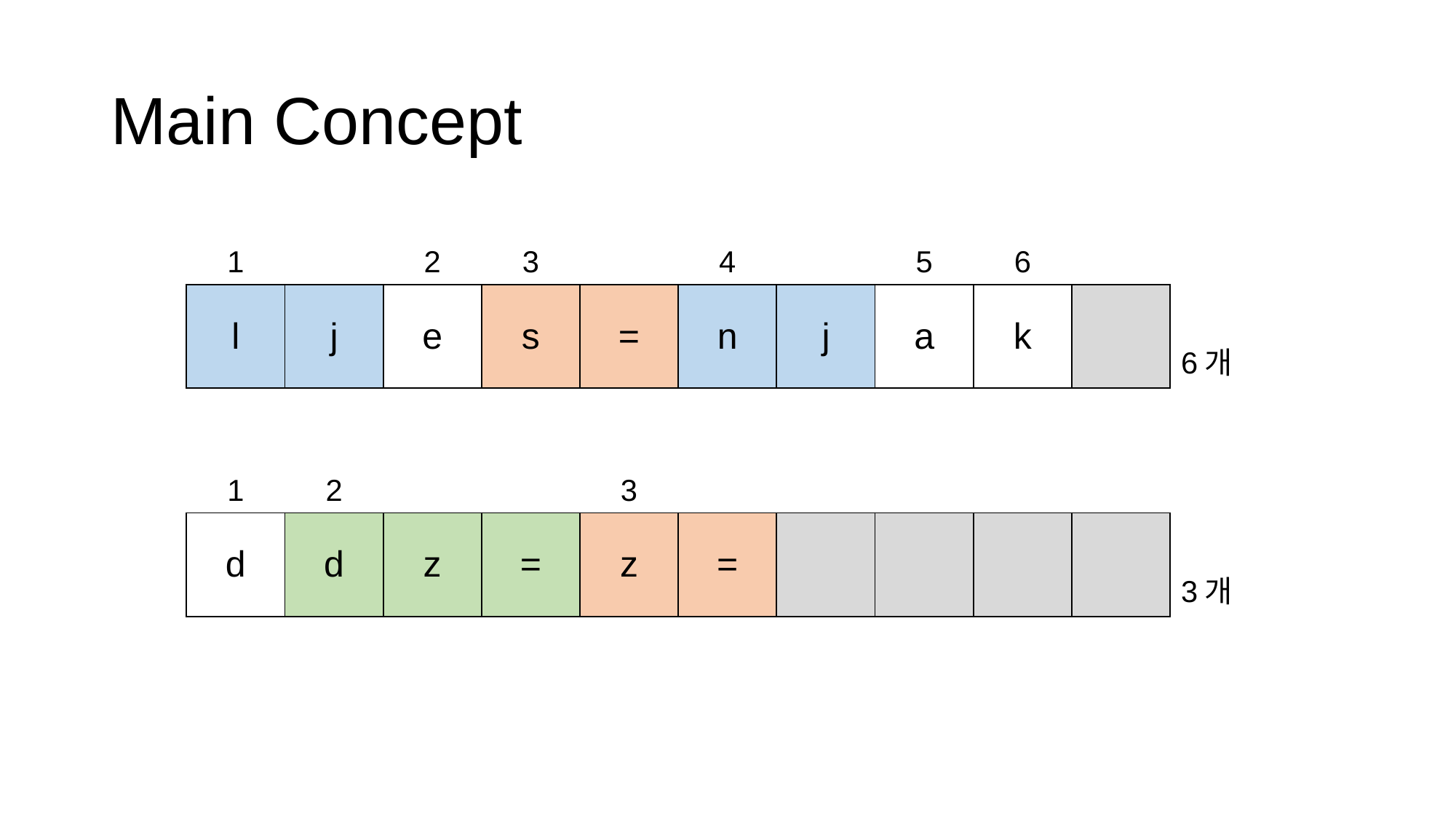

# Main Concept
| 1 |  | 2 | 3 |  | 4 |  | 5 | 6 |  |  |
| --- | --- | --- | --- | --- | --- | --- | --- | --- | --- | --- |
| l | j | e | s | = | n | j | a | k |  | 6개 |
| 1 | 2 |  |  | 3 |  |  |  |  |  |  |
| --- | --- | --- | --- | --- | --- | --- | --- | --- | --- | --- |
| d | d | z | = | z | = |  |  |  |  | 3개 |